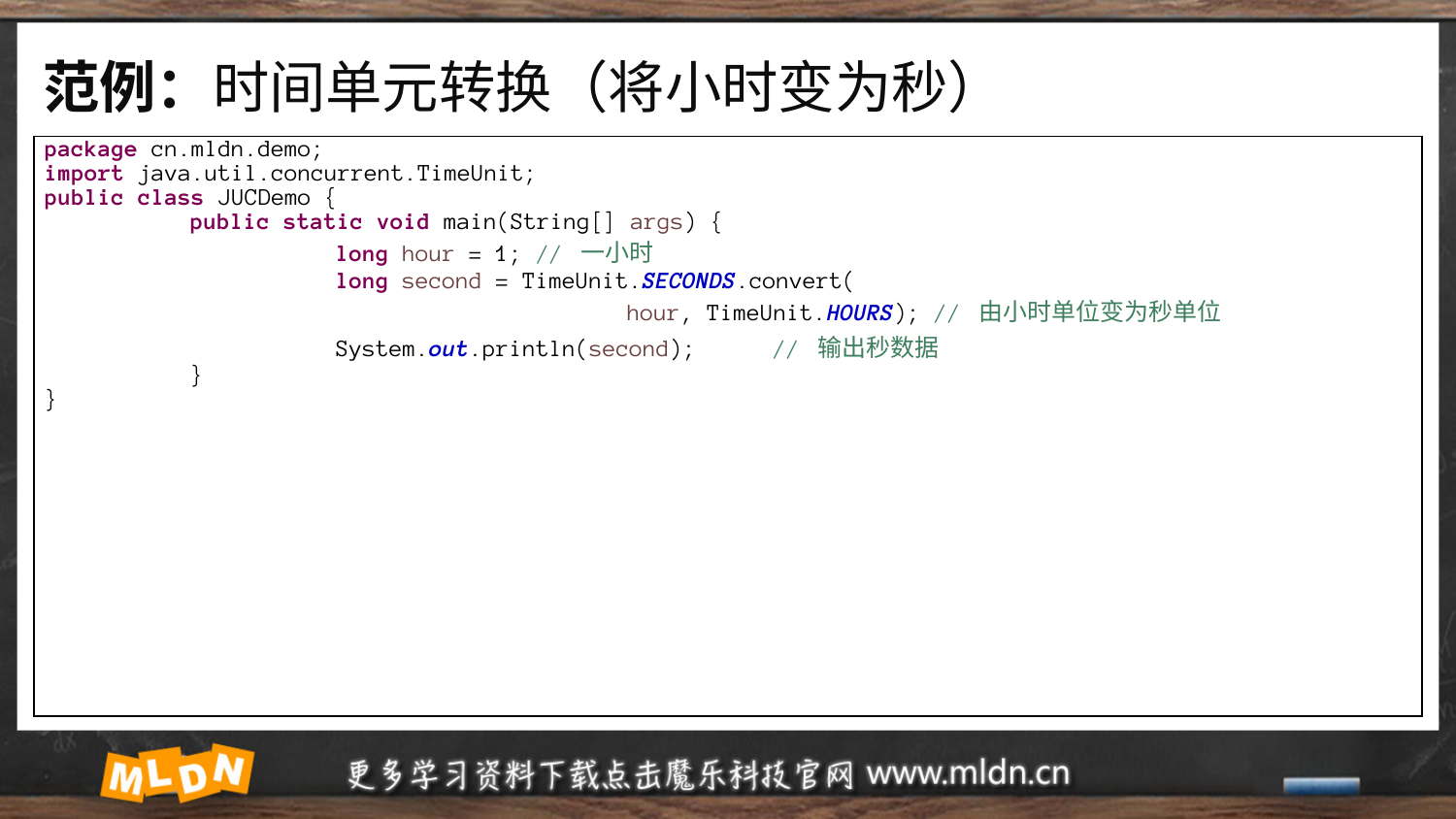

# 范例：时间单元转换（将小时变为秒）
| package cn.mldn.demo; import java.util.concurrent.TimeUnit; public class JUCDemo { public static void main(String[] args) { long hour = 1; // 一小时 long second = TimeUnit.SECONDS.convert( hour, TimeUnit.HOURS); // 由小时单位变为秒单位 System.out.println(second); // 输出秒数据 } } |
| --- |